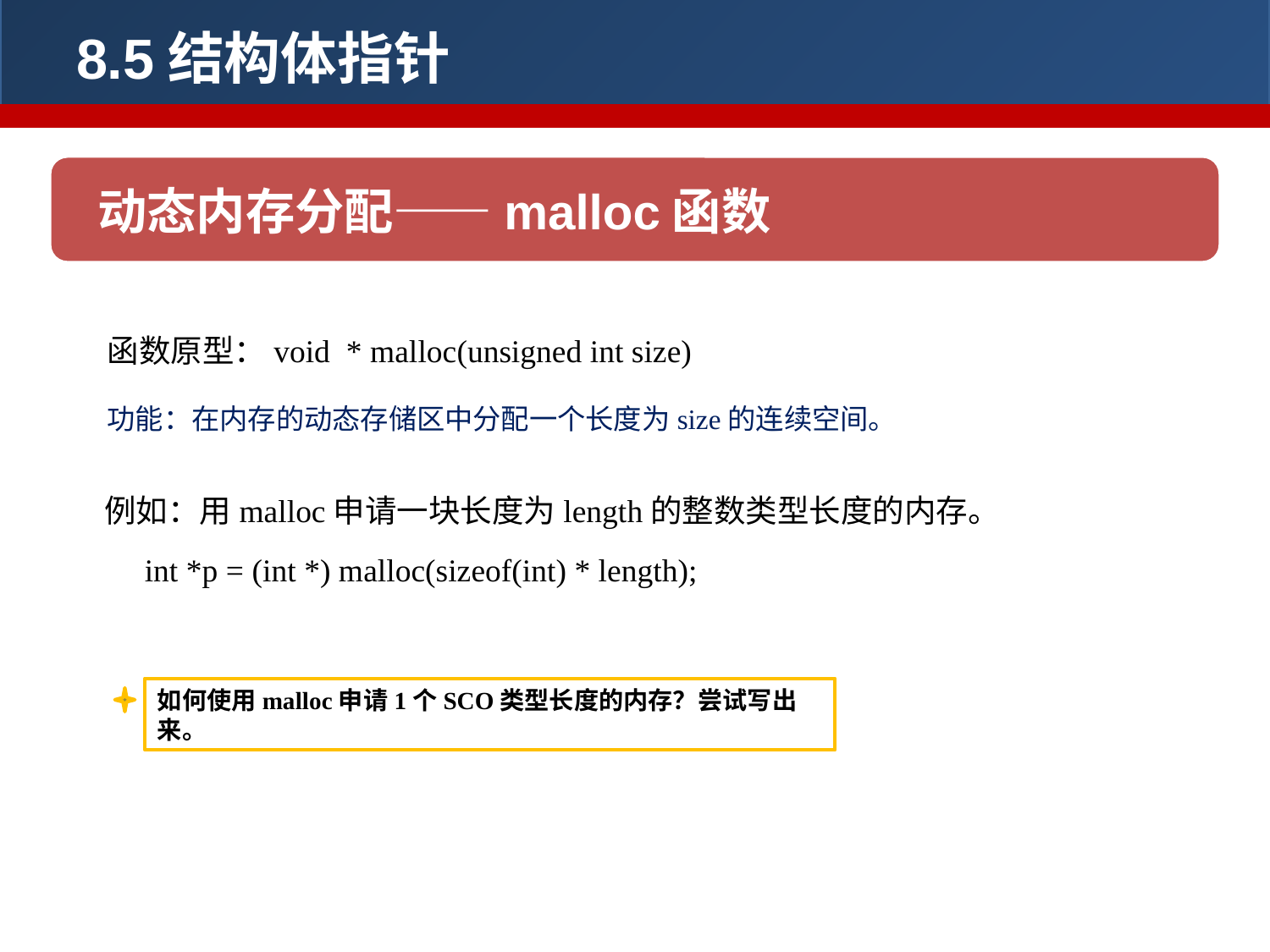

8.5结构体指针
动态内存分配——malloc函数
函数原型：void  * malloc(unsigned int size)
功能：在内存的动态存储区中分配一个长度为size的连续空间。
例如：用malloc申请一块长度为length的整数类型长度的内存。
     int *p = (int *) malloc(sizeof(int) * length);
如何使用malloc申请1个SCO类型长度的内存？尝试写出来。